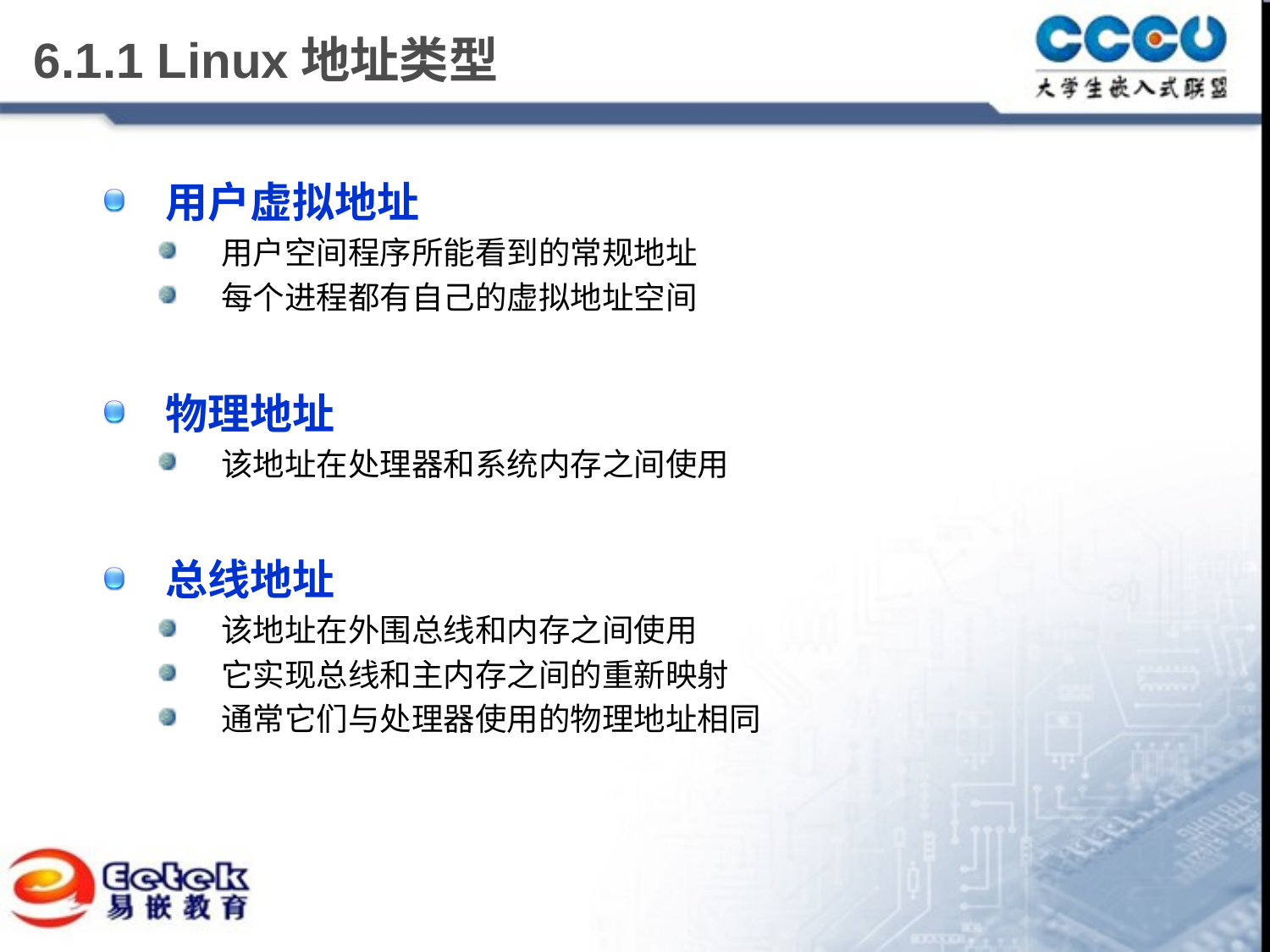

# 6.1.1 Linux地址类型
用户虚拟地址
用户空间程序所能看到的常规地址
每个进程都有自己的虚拟地址空间

物理地址
该地址在处理器和系统内存之间使用

总线地址
该地址在外围总线和内存之间使用
它实现总线和主内存之间的重新映射
通常它们与处理器使用的物理地址相同